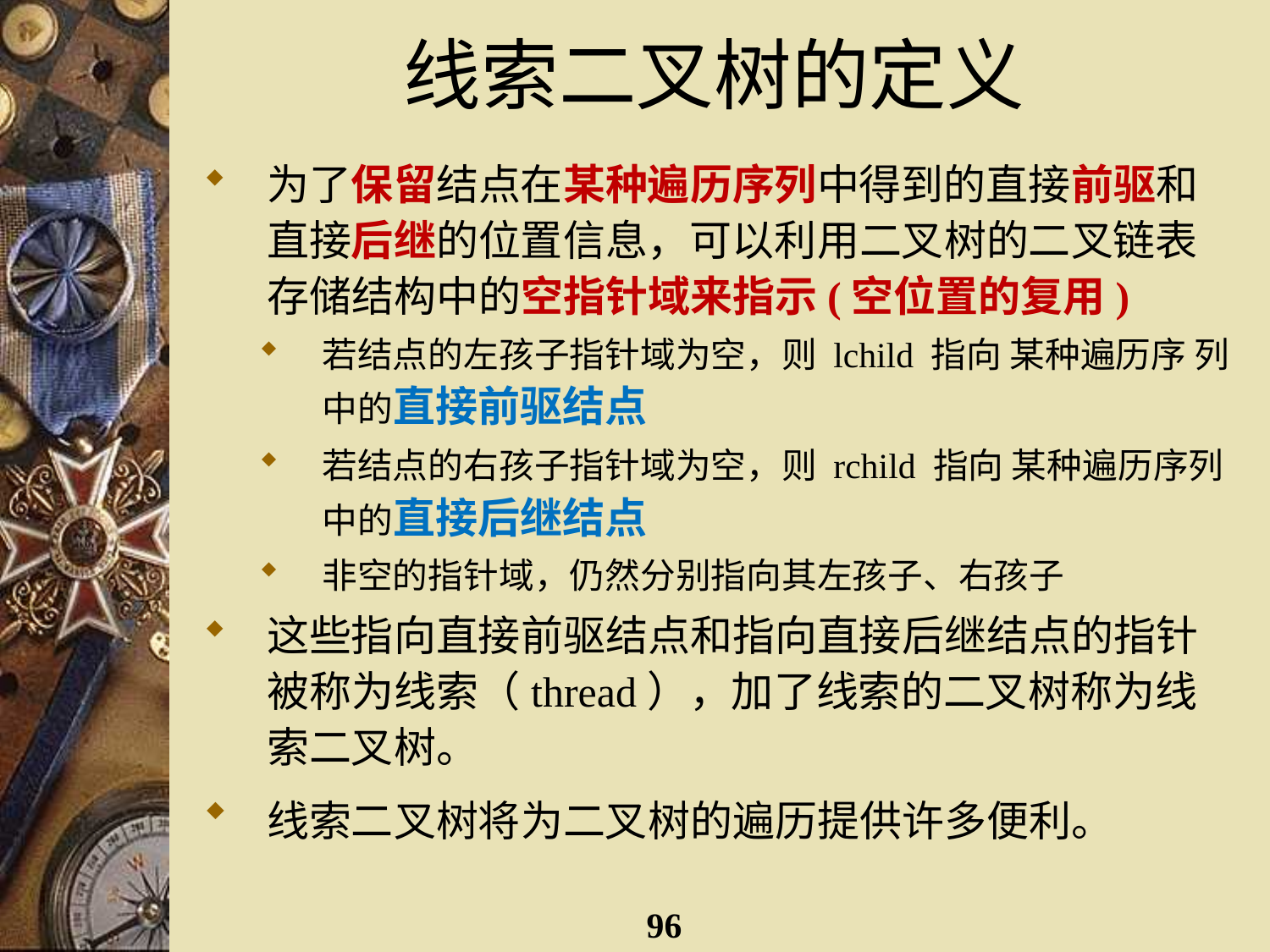

# 线索二叉树的定义
为了保留结点在某种遍历序列中得到的直接前驱和直接后继的位置信息，可以利用二叉树的二叉链表存储结构中的空指针域来指示(空位置的复用)
若结点的左孩子指针域为空，则 lchild 指向 某种遍历序 列中的直接前驱结点
若结点的右孩子指针域为空，则 rchild 指向 某种遍历序列中的直接后继结点
非空的指针域，仍然分别指向其左孩子、右孩子
这些指向直接前驱结点和指向直接后继结点的指针被称为线索（thread），加了线索的二叉树称为线索二叉树。
线索二叉树将为二叉树的遍历提供许多便利。